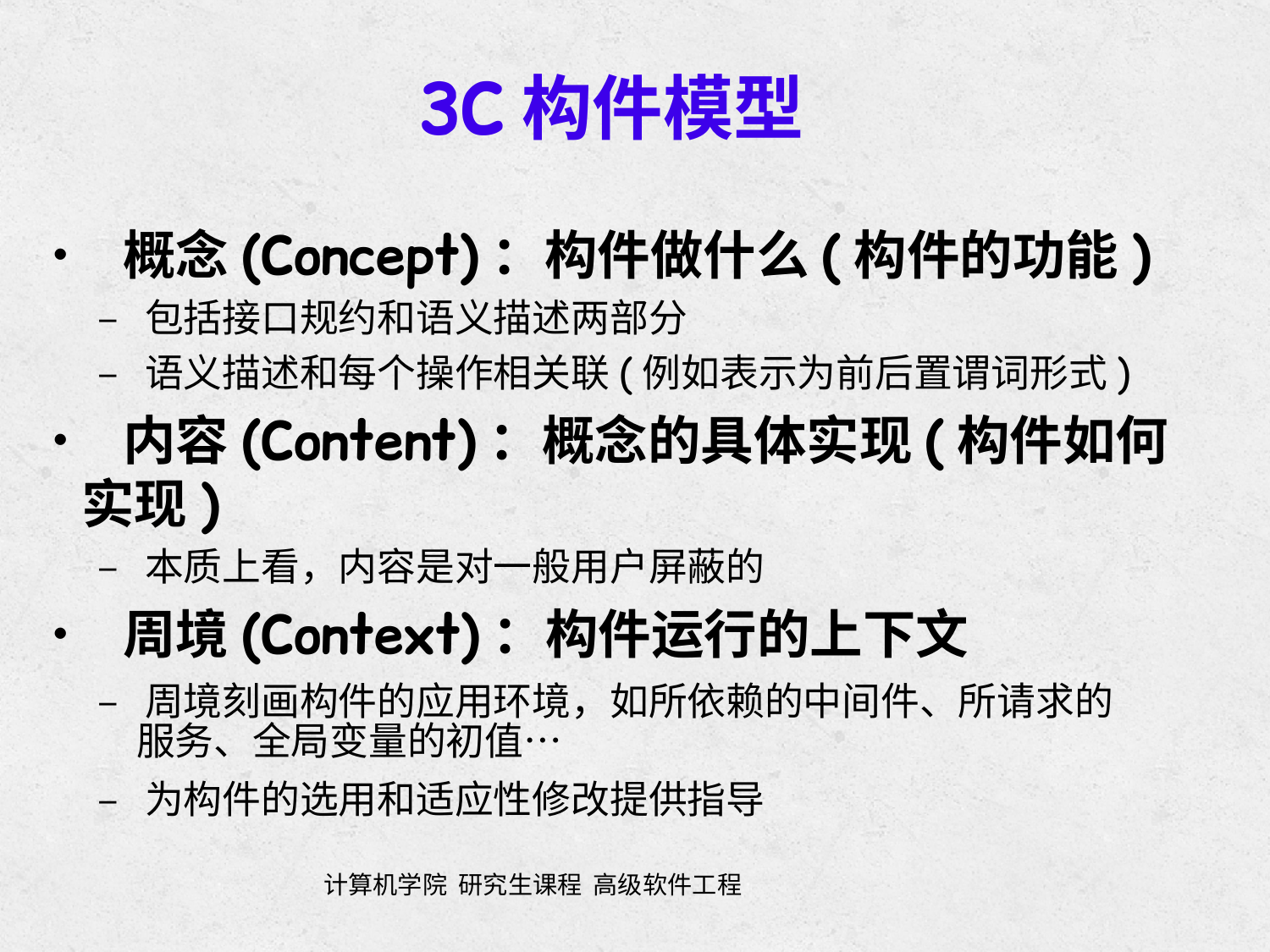

3C构件模型

•  概念(Concept)：构件做什么(构件的功能)
		–  包括接口规约和语义描述两部分
		–  语义描述和每个操作相关联(例如表示为前后置谓词形式)
•  内容(Content)：概念的具体实现(构件如何
	实现)
		–  本质上看，内容是对一般用户屏蔽的
•  周境(Context)：构件运行的上下文
		–  周境刻画构件的应用环境，如所依赖的中间件、所请求的
			服务、全局变量的初值…
		–  为构件的选用和适应性修改提供指导
计算机学院  研究生课程  高级软件工程